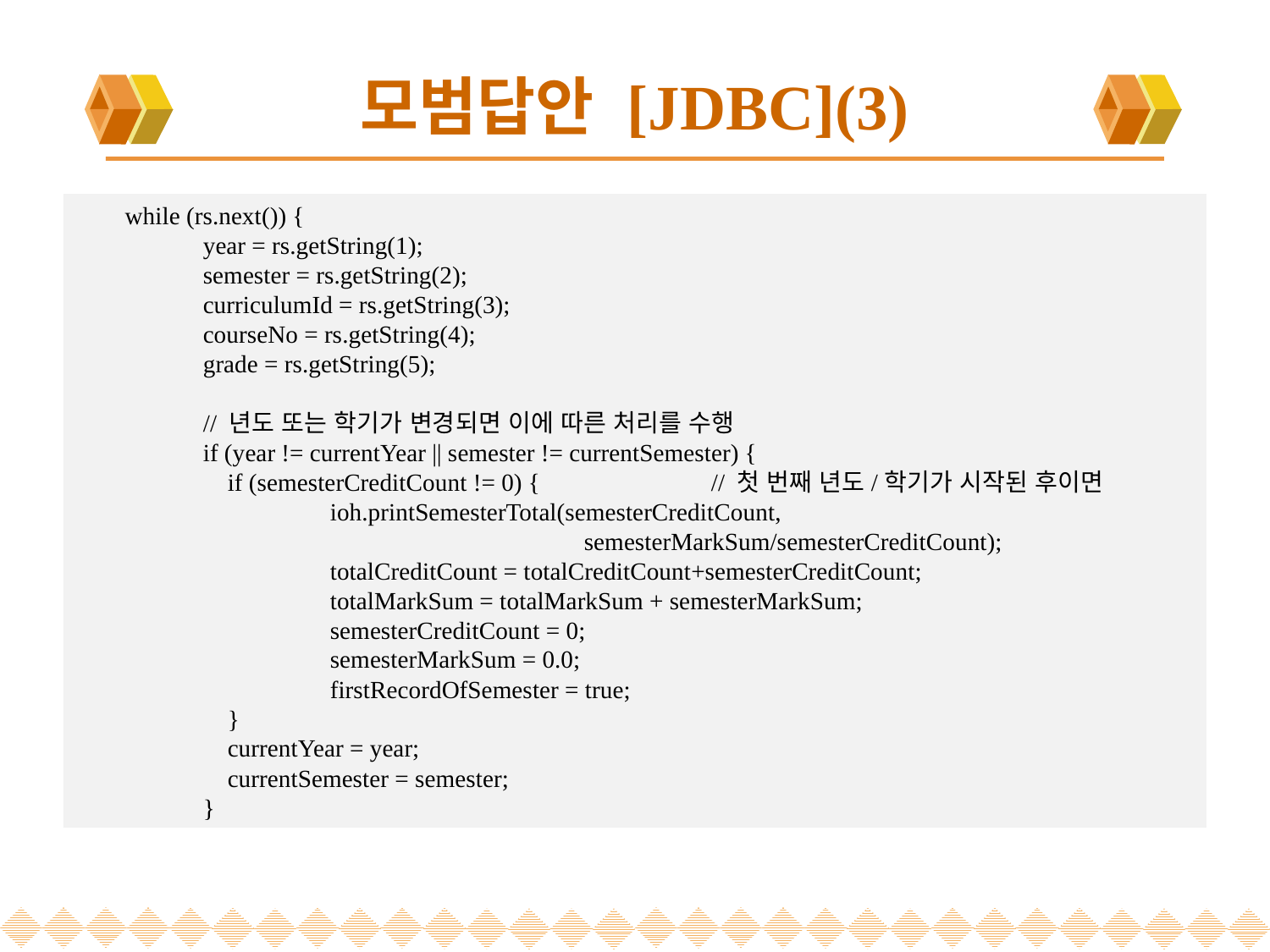

# 모범답안 [JDBC](3)
        while (rs.next()) {
	year = rs.getString(1);
	semester = rs.getString(2);
	curriculumId = rs.getString(3);
	courseNo = rs.getString(4);
	grade = rs.getString(5);

	// 년도 또는 학기가 변경되면 이에 따른 처리를 수행
	if (year != currentYear || semester != currentSemester) {
	    if (semesterCreditCount != 0) {		// 첫 번째 년도/학기가 시작된 후이면
		ioh.printSemesterTotal(semesterCreditCount,
				semesterMarkSum/semesterCreditCount);
		totalCreditCount = totalCreditCount+semesterCreditCount;
		totalMarkSum = totalMarkSum + semesterMarkSum;
		semesterCreditCount = 0;
		semesterMarkSum = 0.0;
		firstRecordOfSemester = true;
	    }
	    currentYear = year;
	    currentSemester = semester;
	}